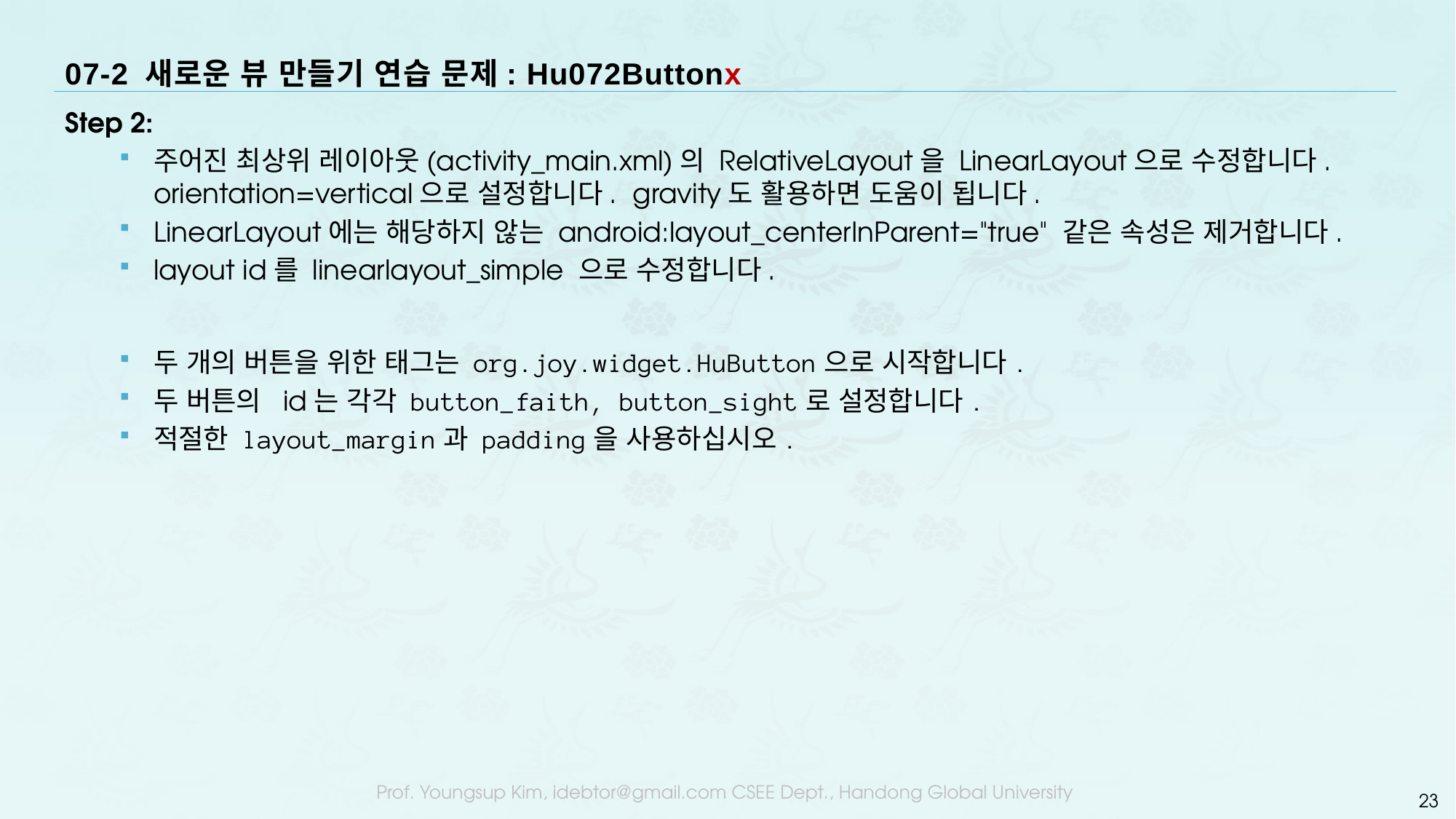

# 07-2 새로운 뷰 만들기 연습 문제: Hu072Buttonx
Step 2:
주어진 최상위 레이아웃(activity_main.xml)의 RelativeLayout을 LinearLayout으로 수정합니다.
orientation=vertical으로 설정합니다.  gravity도 활용하면 도움이 됩니다.
LinearLayout에는 해당하지 않는 android:layout_centerInParent="true" 같은 속성은 제거합니다.
layout id를 linearlayout_simple 으로 수정합니다.

두 개의 버튼을 위한 태그는 org.joy.widget.HuButton으로 시작합니다.
두 버튼의  id는 각각 button_faith, button_sight로 설정합니다.
적절한 layout_margin과 padding을 사용하십시오.

23